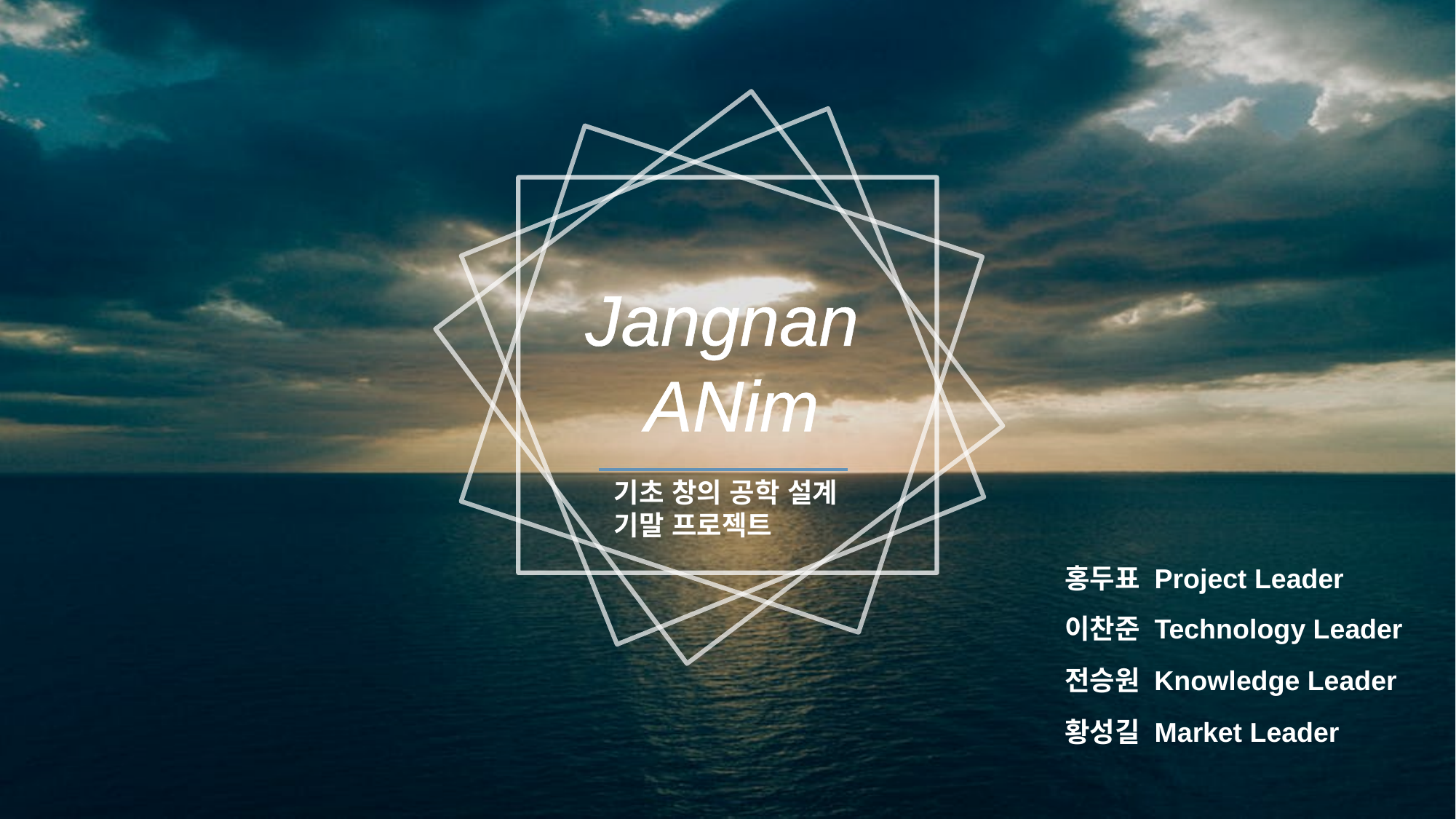

Jangnan
ANim
기초 창의 공학 설계
기말 프로젝트
홍두표 Project Leader
이찬준 Technology Leader
전승원 Knowledge Leader
황성길 Market Leader